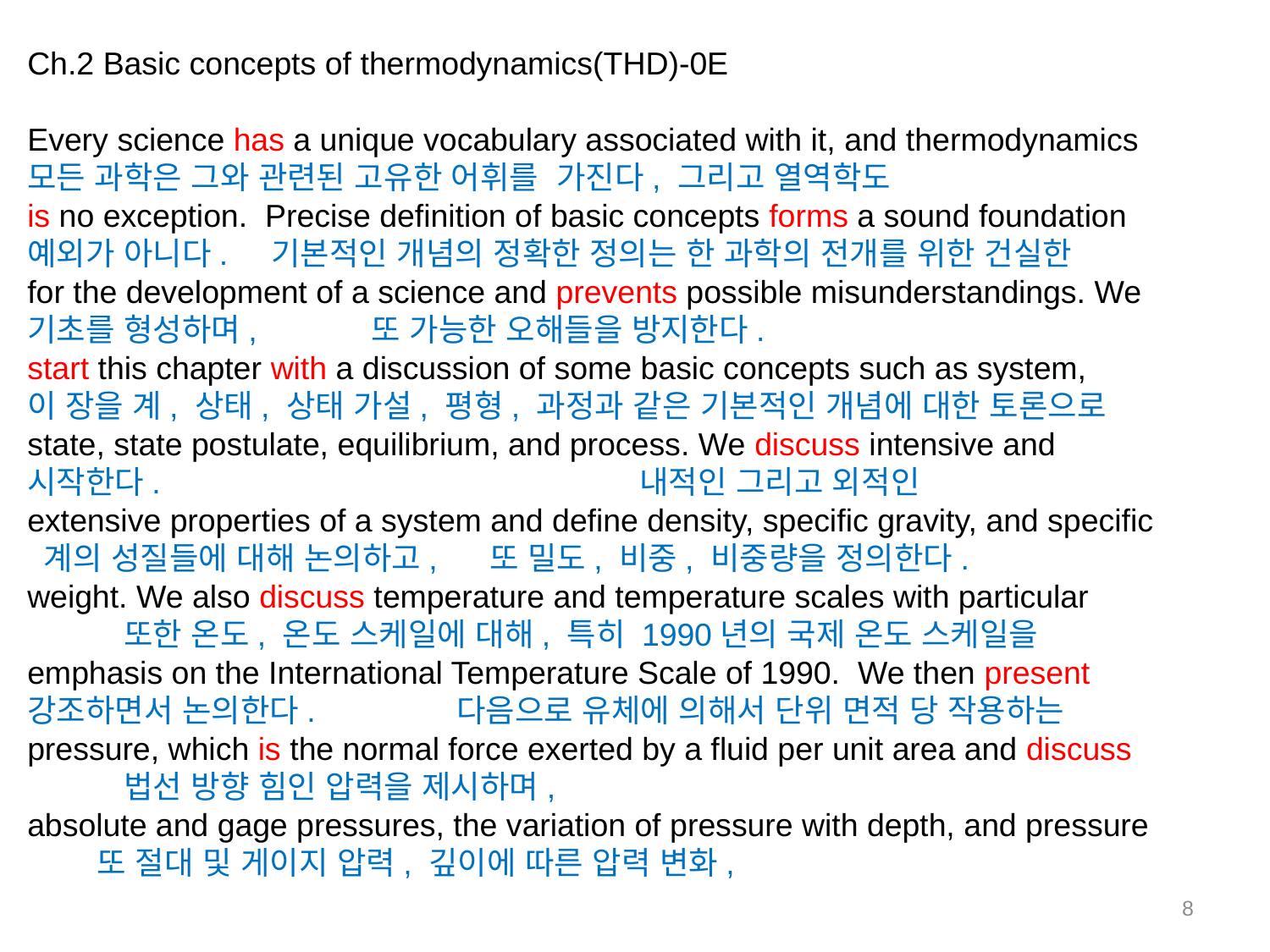

Ch.2 Basic concepts of thermodynamics(THD)-0E

Every science has a unique vocabulary associated with it, and thermodynamics
모든 과학은 그와 관련된 고유한 어휘를  가진다, 그리고 열역학도
is no exception.  Precise definition of basic concepts forms a sound foundation
예외가 아니다.    기본적인 개념의 정확한 정의는 한 과학의 전개를 위한 건실한
for the development of a science and prevents possible misunderstandings. We
기초를 형성하며,            또 가능한 오해들을 방지한다.
start this chapter with a discussion of some basic concepts such as system,
이 장을 계, 상태, 상태 가설, 평형, 과정과 같은 기본적인 개념에 대한 토론으로
state, state postulate, equilibrium, and process. We discuss intensive and
시작한다.                                                     내적인 그리고 외적인
extensive properties of a system and define density, specific gravity, and specific
 계의 성질들에 대해 논의하고,     또 밀도, 비중, 비중량을 정의한다.
weight. We also discuss temperature and temperature scales with particular
          또한 온도, 온도 스케일에 대해, 특히 1990년의 국제 온도 스케일을
emphasis on the International Temperature Scale of 1990.  We then present
강조하면서 논의한다.               다음으로 유체에 의해서 단위 면적 당 작용하는
pressure, which is the normal force exerted by a fluid per unit area and discuss
          법선 방향 힘인 압력을 제시하며,
absolute and gage pressures, the variation of pressure with depth, and pressure
       또 절대 및 게이지 압력, 깊이에 따른 압력 변화,
8